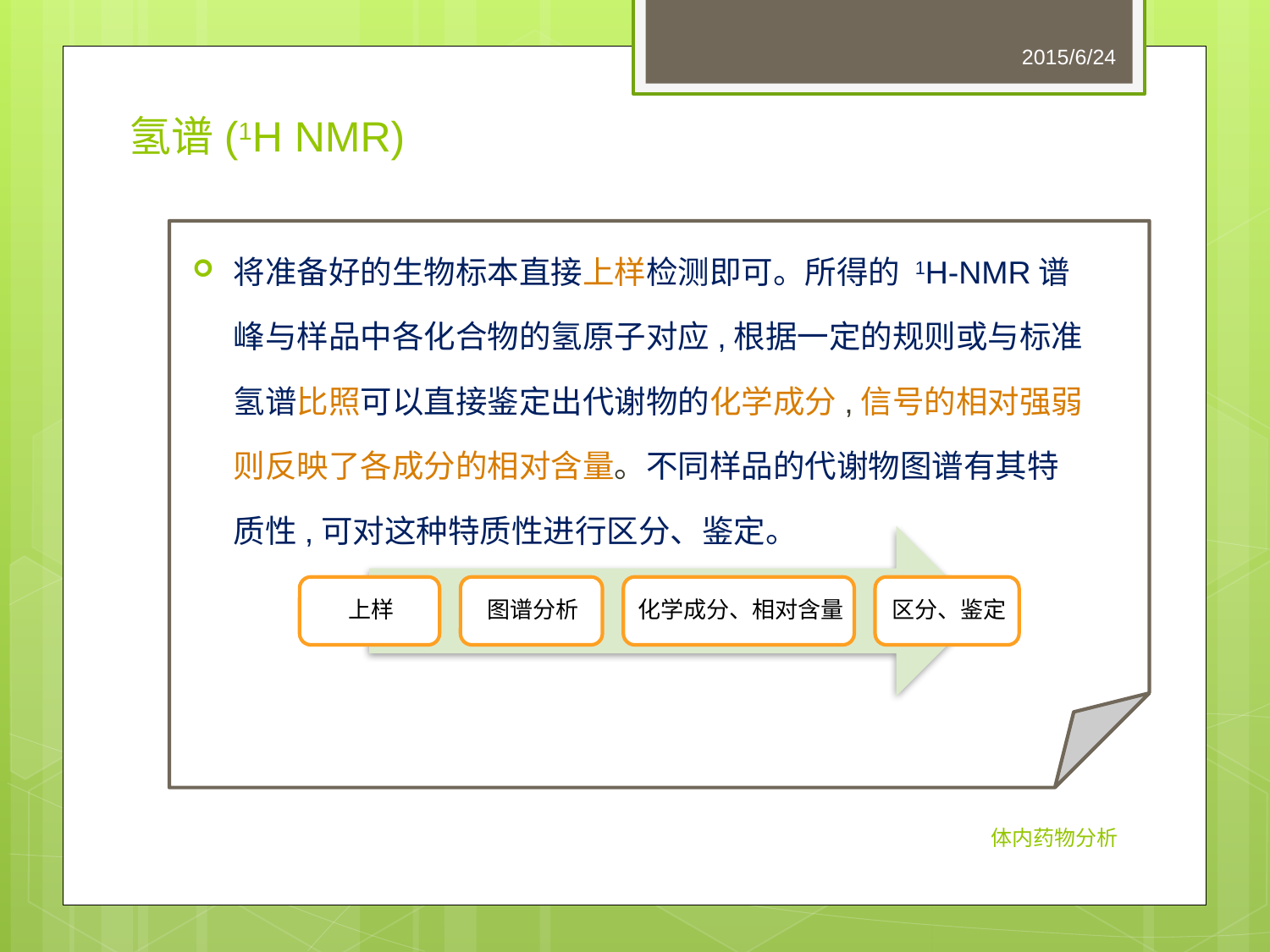

2015/6/24
# 氢谱(1H NMR)

将准备好的生物标本直接上样检测即可。所得的 1H-NMR谱峰与样品中各化合物的氢原子对应,根据一定的规则或与标准氢谱比照可以直接鉴定出代谢物的化学成分,信号的相对强弱则反映了各成分的相对含量。不同样品的代谢物图谱有其特质性,可对这种特质性进行区分、鉴定。

上样
图谱分析
化学成分、相对含量
区分、鉴定
体内药物分析